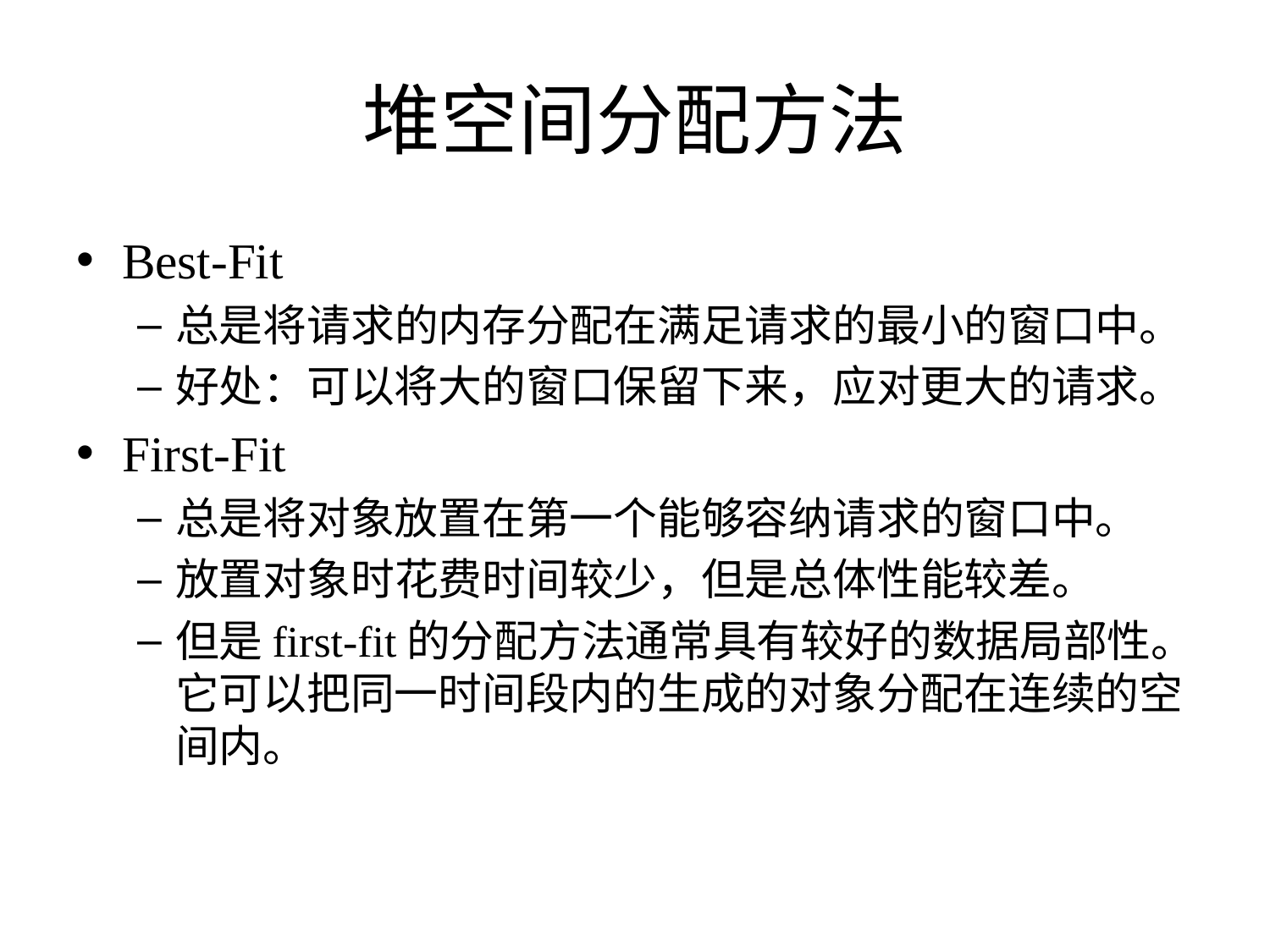

# 堆空间分配方法
Best-Fit
总是将请求的内存分配在满足请求的最小的窗口中。
好处：可以将大的窗口保留下来，应对更大的请求。
First-Fit
总是将对象放置在第一个能够容纳请求的窗口中。
放置对象时花费时间较少，但是总体性能较差。
但是first-fit的分配方法通常具有较好的数据局部性。它可以把同一时间段内的生成的对象分配在连续的空间内。